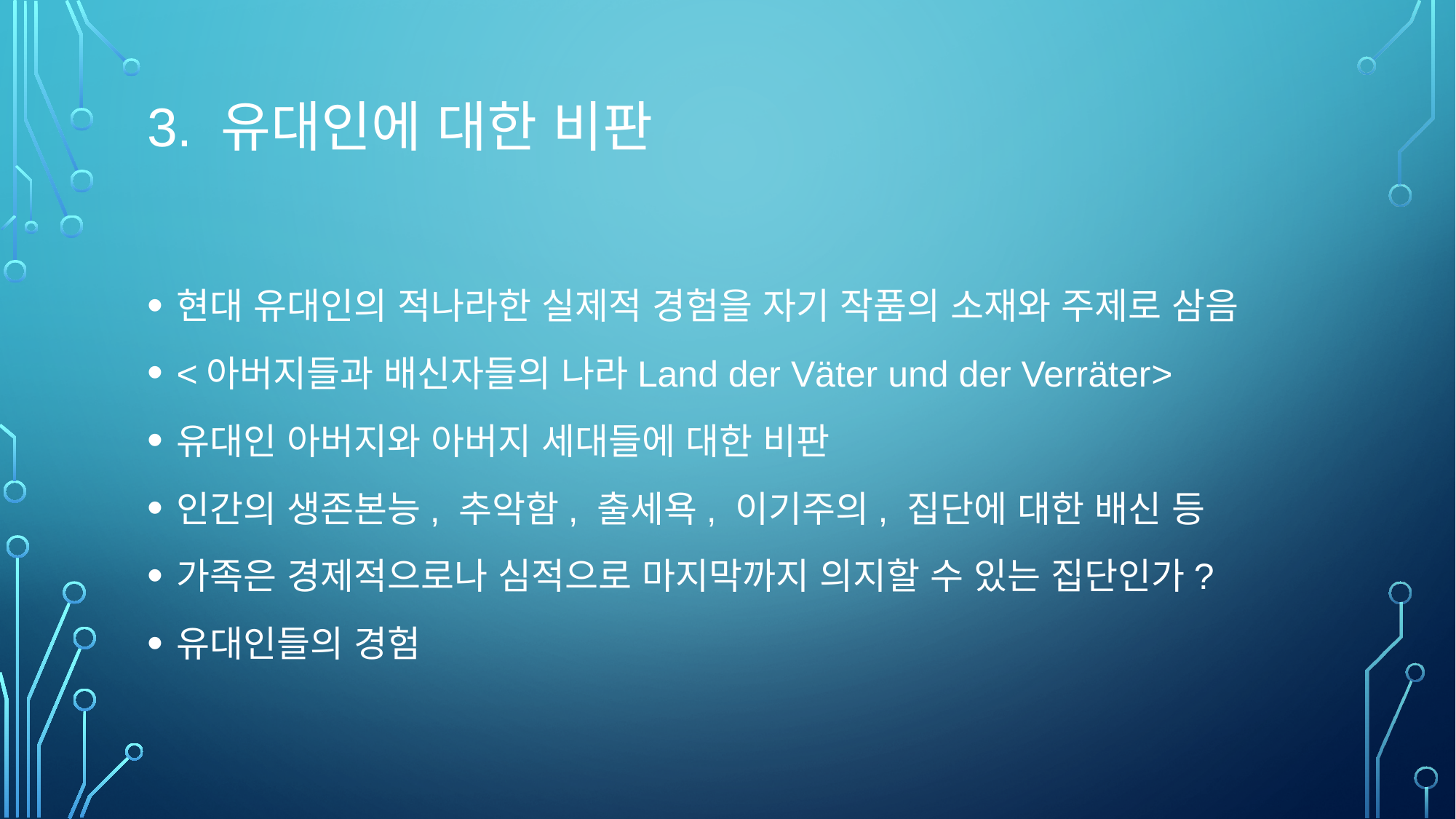

# 3. 유대인에 대한 비판
현대 유대인의 적나라한 실제적 경험을 자기 작품의 소재와 주제로 삼음
<아버지들과 배신자들의 나라Land der Väter und der Verräter>
유대인 아버지와 아버지 세대들에 대한 비판
인간의 생존본능, 추악함, 출세욕, 이기주의, 집단에 대한 배신 등
가족은 경제적으로나 심적으로 마지막까지 의지할 수 있는 집단인가?
유대인들의 경험